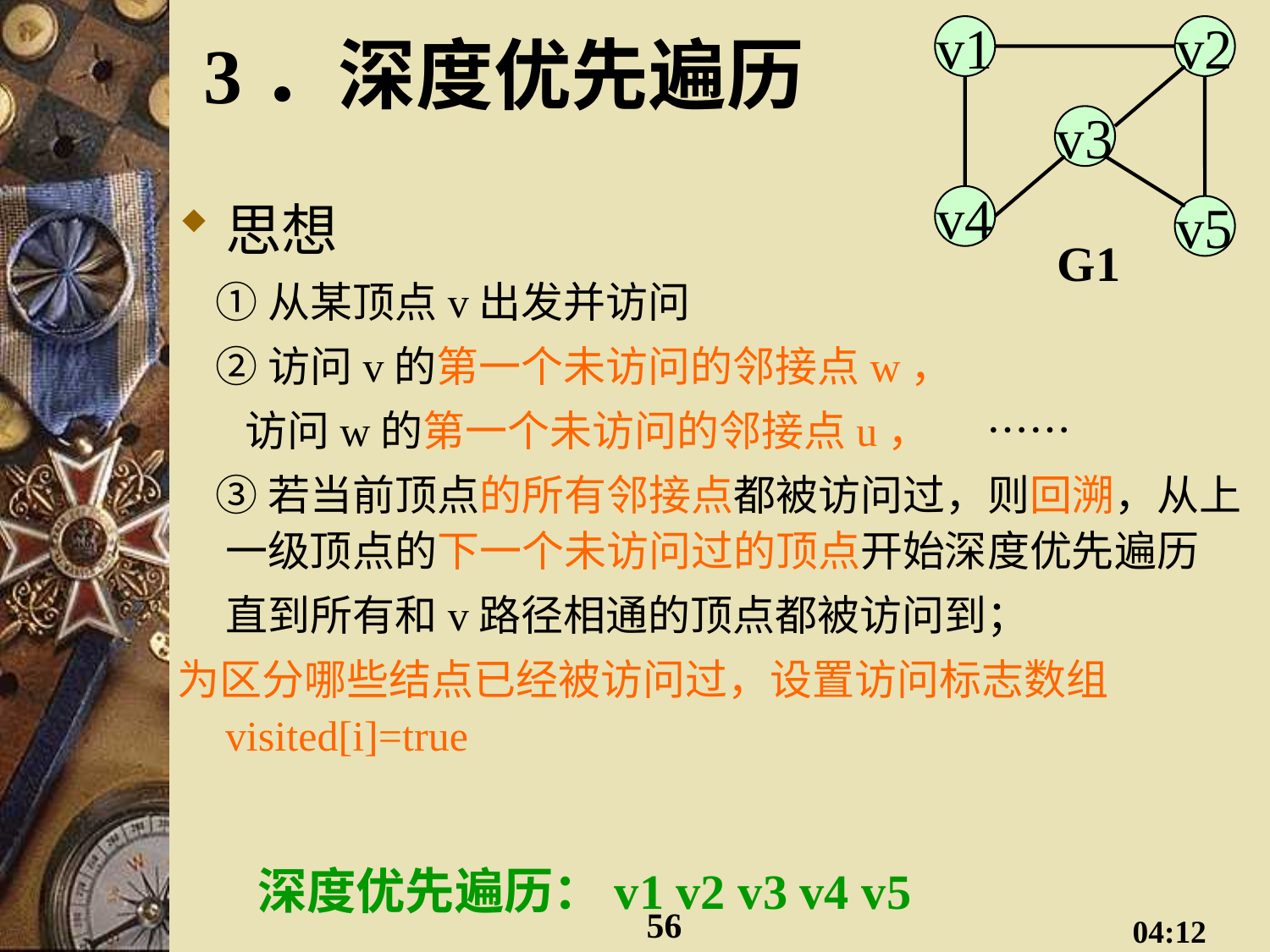

# 3．深度优先遍历
v1
v2

v3

v4
v5
G1
思想
    ①从某顶点v出发并访问
    ②访问v的第一个未访问的邻接点w，
      访问w的第一个未访问的邻接点u，      ……
    ③若当前顶点的所有邻接点都被访问过，则回溯，从上一级顶点的下一个未访问过的顶点开始深度优先遍历
    直到所有和v路径相通的顶点都被访问到；
为区分哪些结点已经被访问过，设置访问标志数组visited[i]=true

深度优先遍历：v1 v2 v3 v4 v5